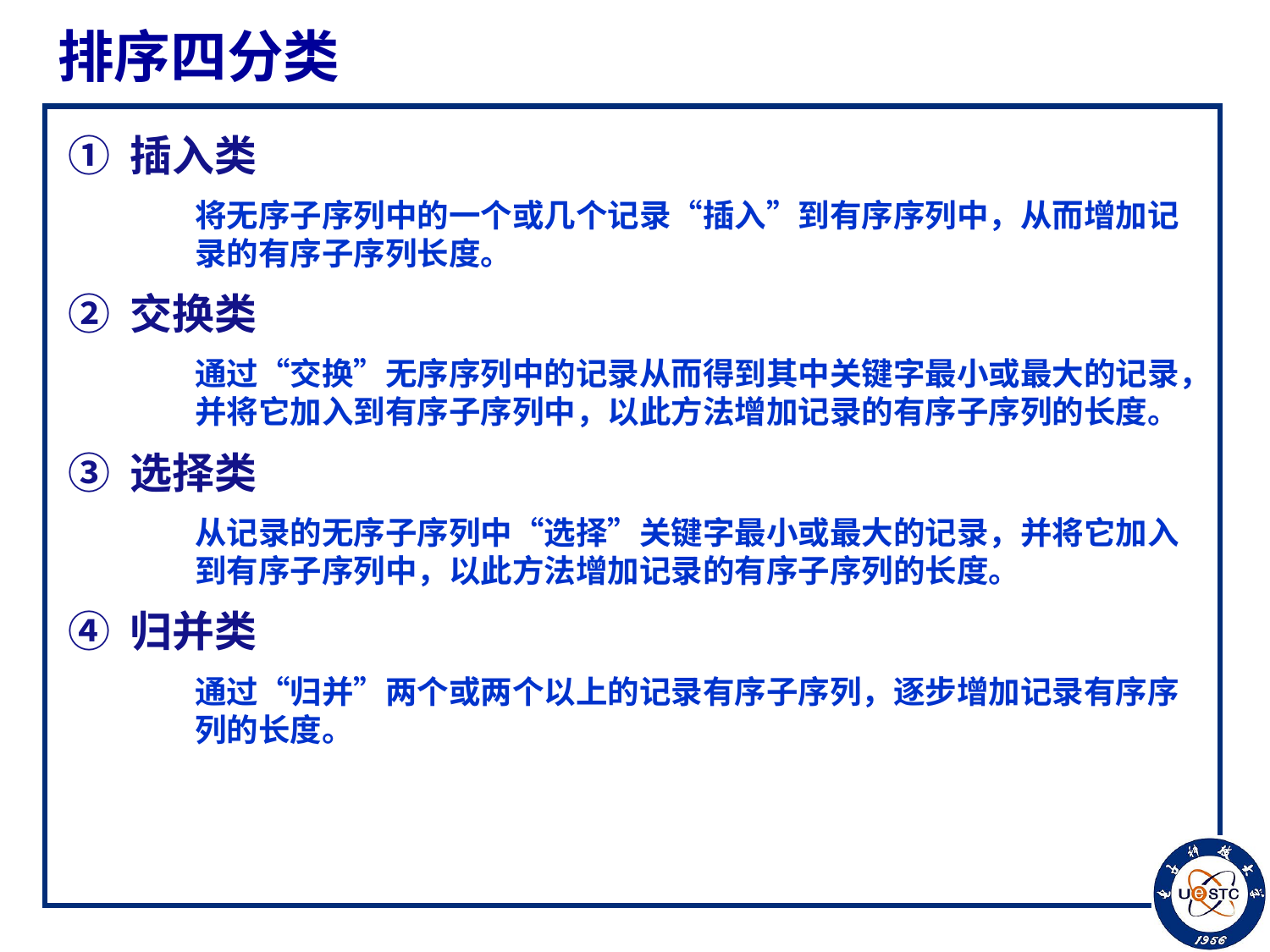

# 排序四分类
① 插入类
将无序子序列中的一个或几个记录“插入”到有序序列中，从而增加记录的有序子序列长度。
② 交换类
通过“交换”无序序列中的记录从而得到其中关键字最小或最大的记录，并将它加入到有序子序列中，以此方法增加记录的有序子序列的长度。
③ 选择类
从记录的无序子序列中“选择”关键字最小或最大的记录，并将它加入到有序子序列中，以此方法增加记录的有序子序列的长度。
④ 归并类
通过“归并”两个或两个以上的记录有序子序列，逐步增加记录有序序列的长度。